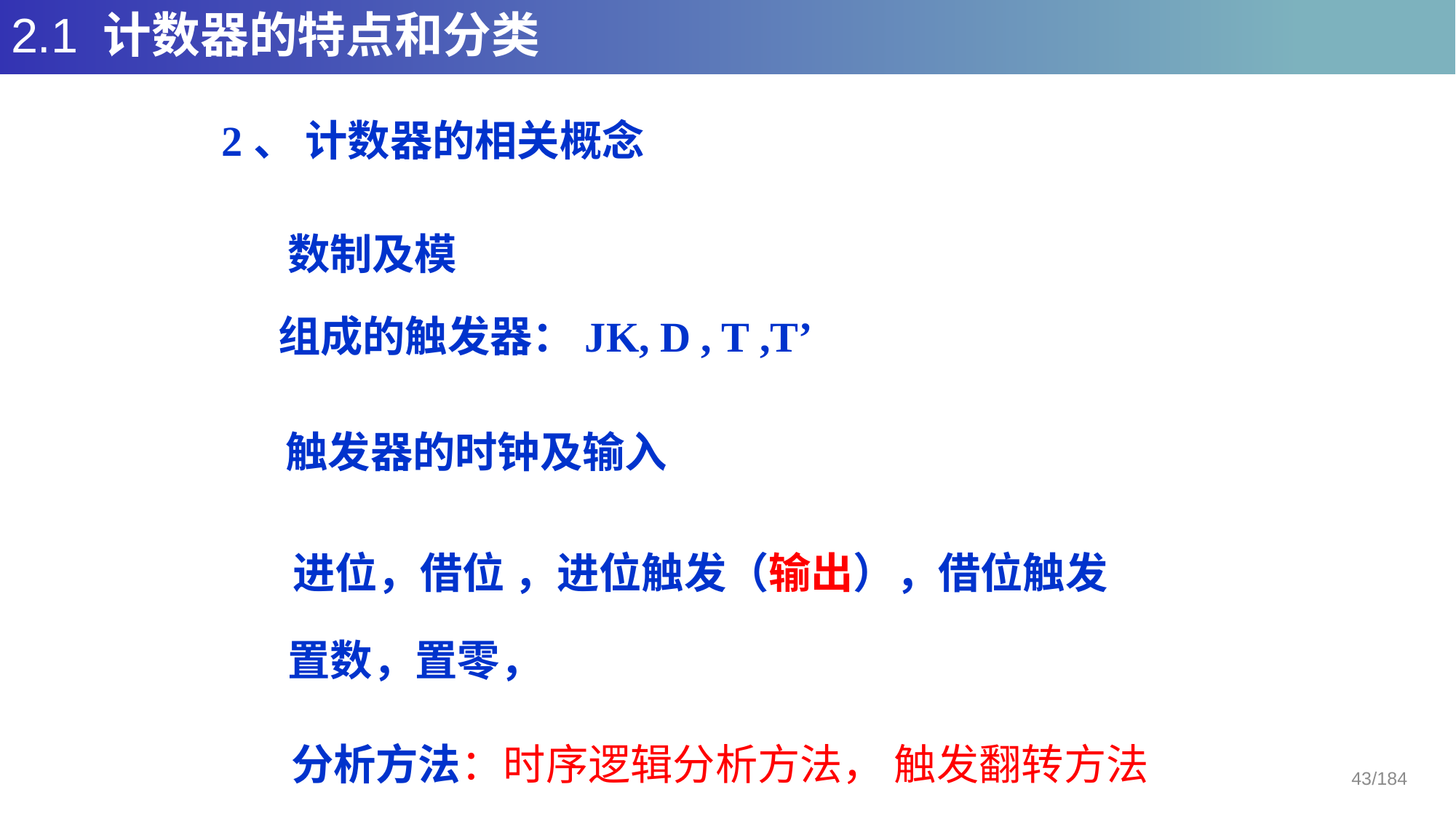

# 2.1 计数器的特点和分类
2、 计数器的相关概念
数制及模
组成的触发器：JK, D , T ,T’
触发器的时钟及输入
进位，借位 ，进位触发（输出），借位触发
置数，置零，
分析方法：时序逻辑分析方法， 触发翻转方法
43/184